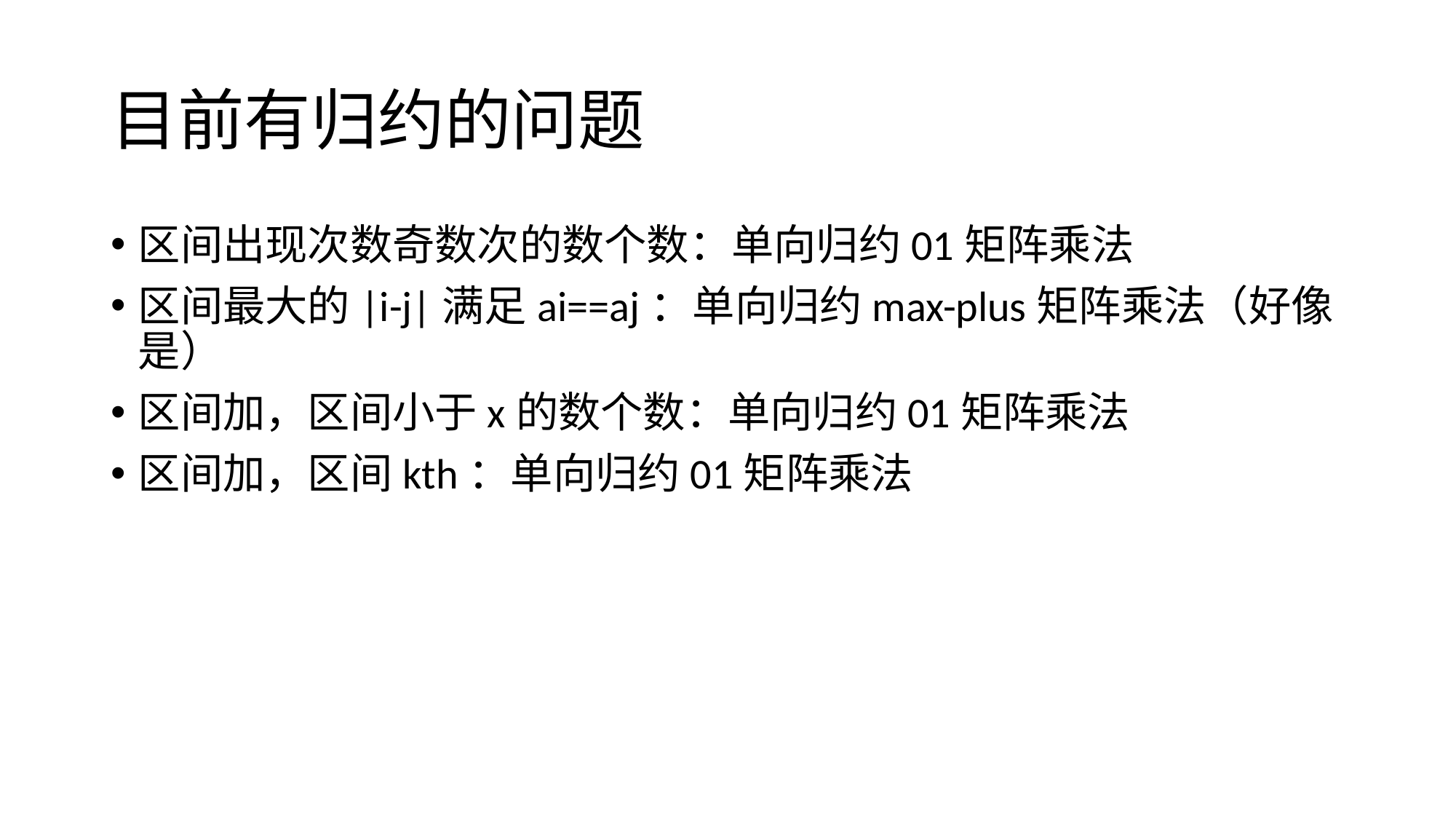

# 目前有归约的问题
区间出现次数奇数次的数个数：单向归约01矩阵乘法
区间最大的|i-j|满足ai==aj：单向归约max-plus矩阵乘法（好像是）
区间加，区间小于x的数个数：单向归约01矩阵乘法
区间加，区间kth：单向归约01矩阵乘法